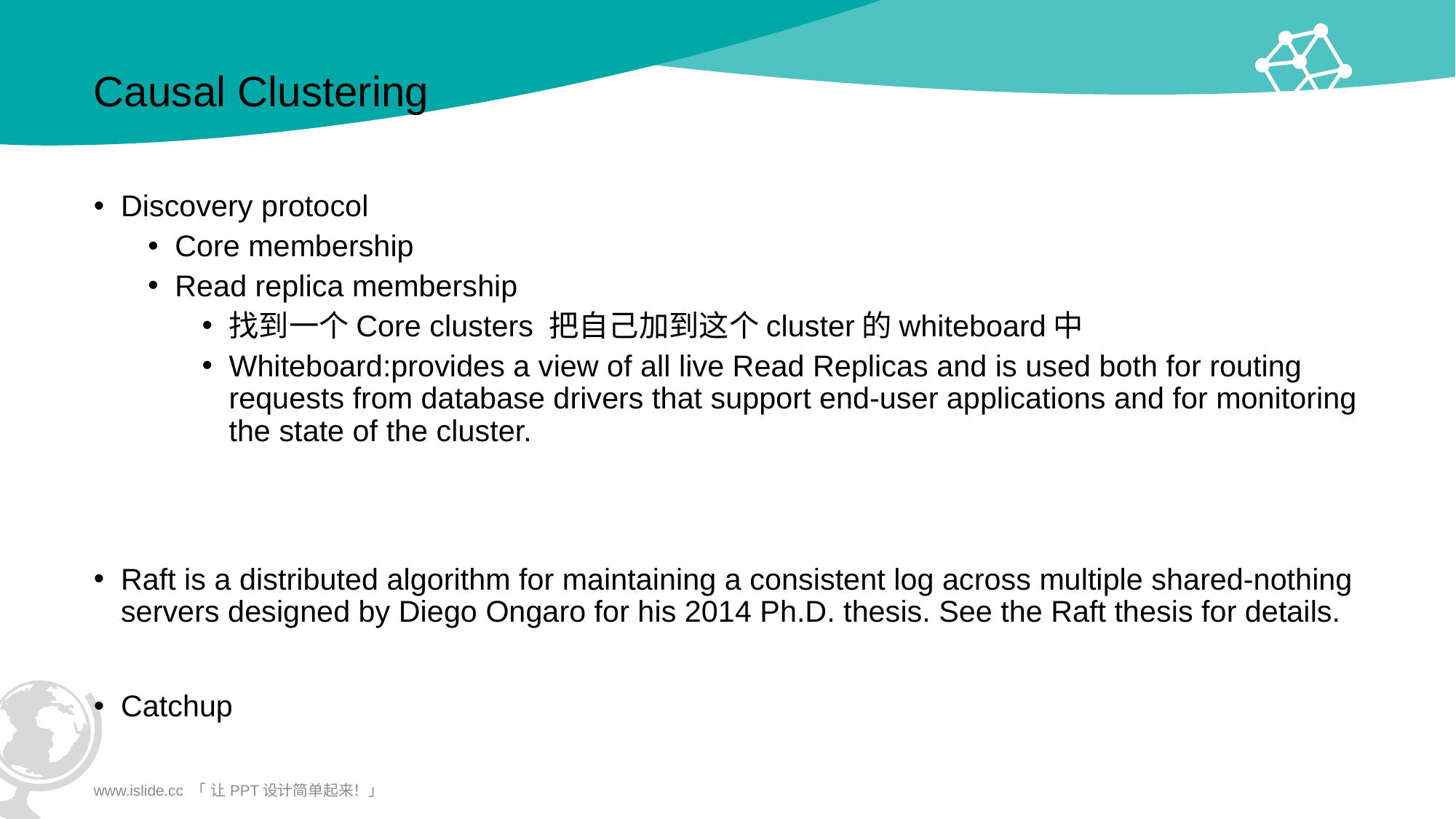

# Causal Clustering

Discovery protocol
Core membership
Read replica membership
找到一个Core clusters 把自己加到这个cluster的whiteboard中
Whiteboard:provides a view of all live Read Replicas and is used both for routing requests from database drivers that support end-user applications and for monitoring the state of the cluster.

Raft is a distributed algorithm for maintaining a consistent log across multiple shared-nothing servers designed by Diego Ongaro for his 2014 Ph.D. thesis. See the Raft thesis for details.

Catchup

www.islide.cc 「 让PPT设计简单起来！」
52